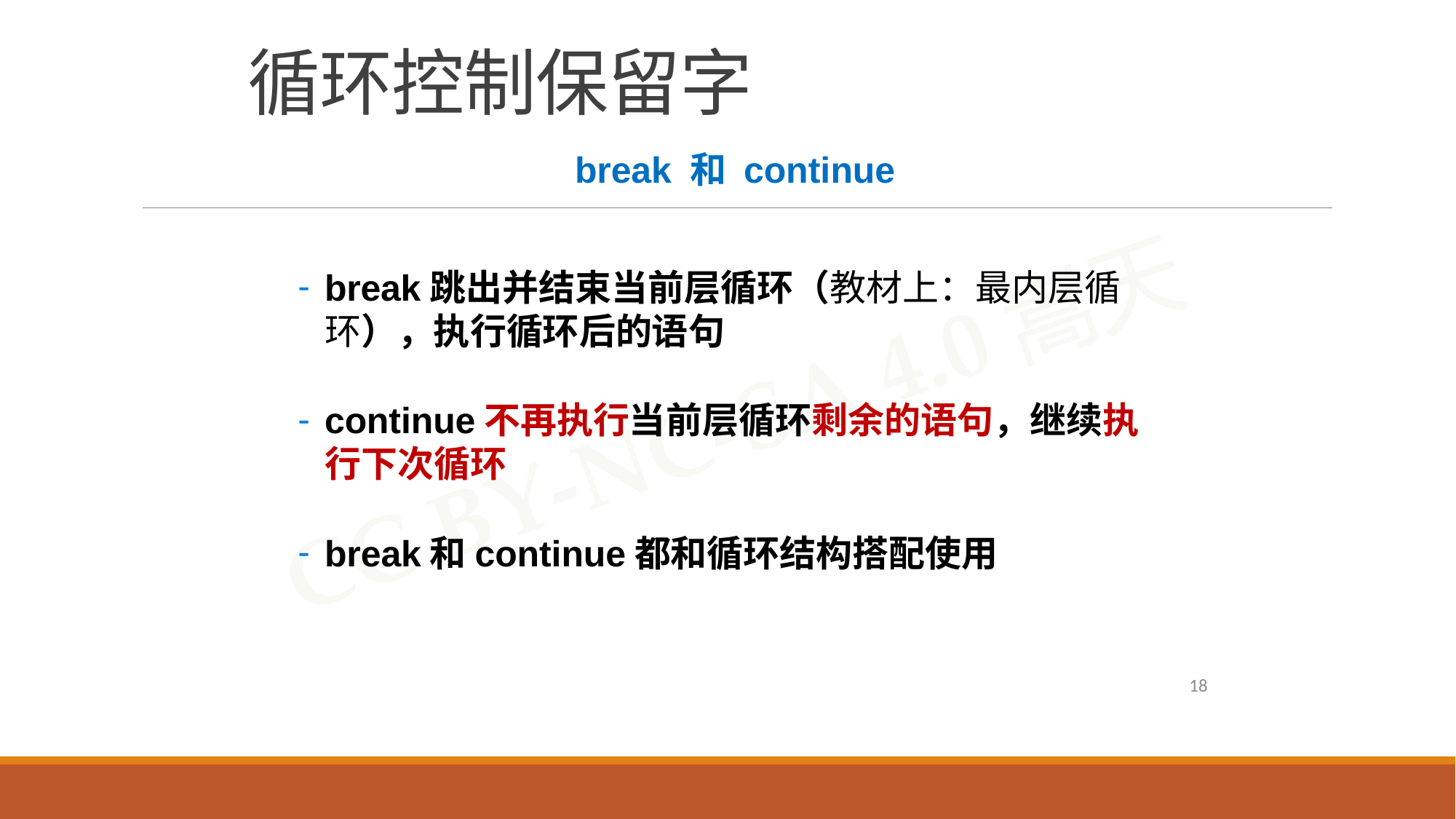

# 循环控制保留字
break 和 continue

break跳出并结束当前层循环（教材上：最内层循环），执行循环后的语句

continue不再执行当前层循环剩余的语句，继续执行下次循环

break和continue都和循环结构搭配使用

18